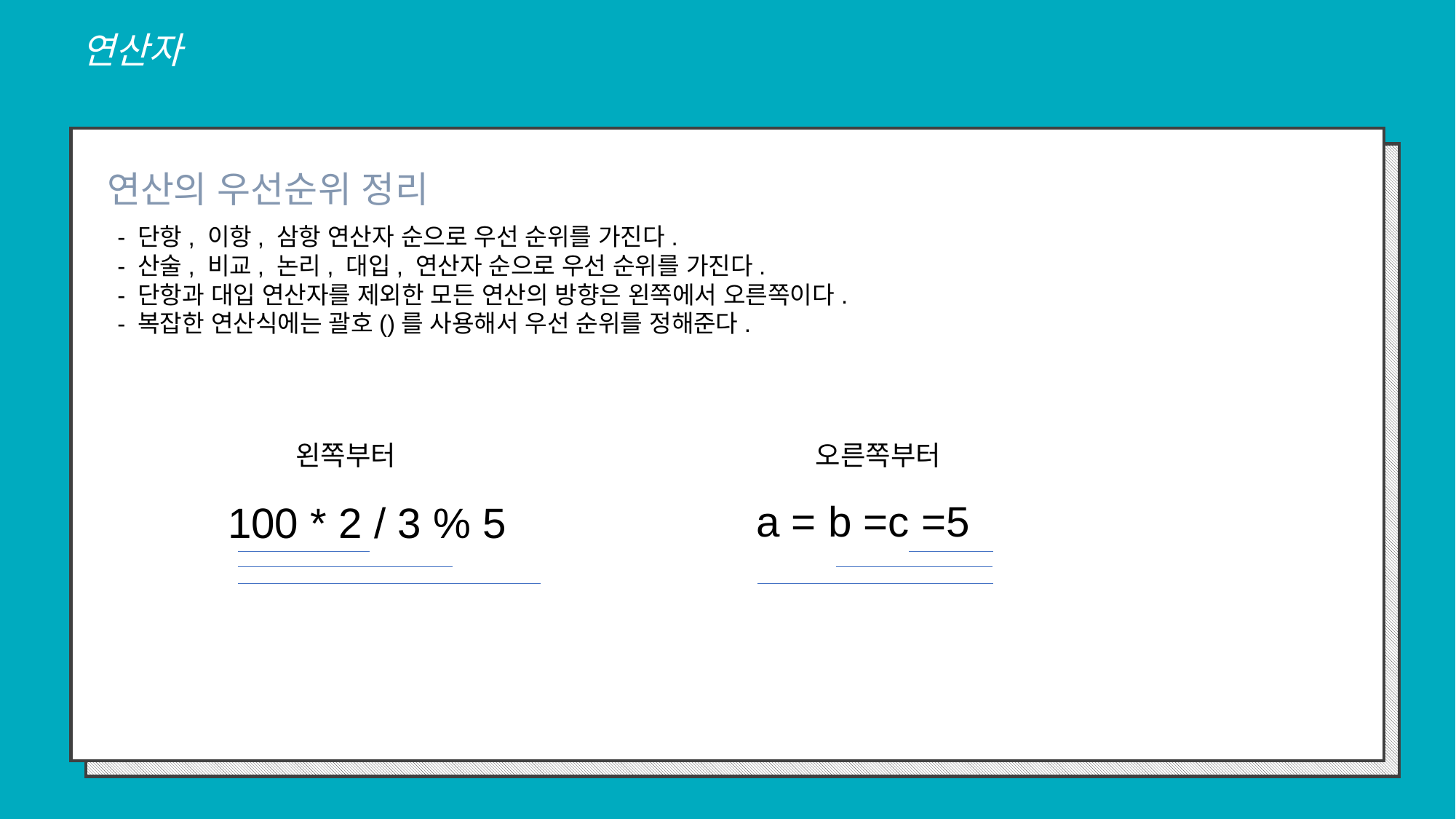

연산자

연산의 우선순위 정리
- 단항, 이항, 삼항 연산자 순으로 우선 순위를 가진다.
- 산술, 비교, 논리, 대입, 연산자 순으로 우선 순위를 가진다.
- 단항과 대입 연산자를 제외한 모든 연산의 방향은 왼쪽에서 오른쪽이다.
- 복잡한 연산식에는 괄호()를 사용해서 우선 순위를 정해준다.
왼쪽부터
오른쪽부터
a = b =c =5
100 * 2 / 3 % 5